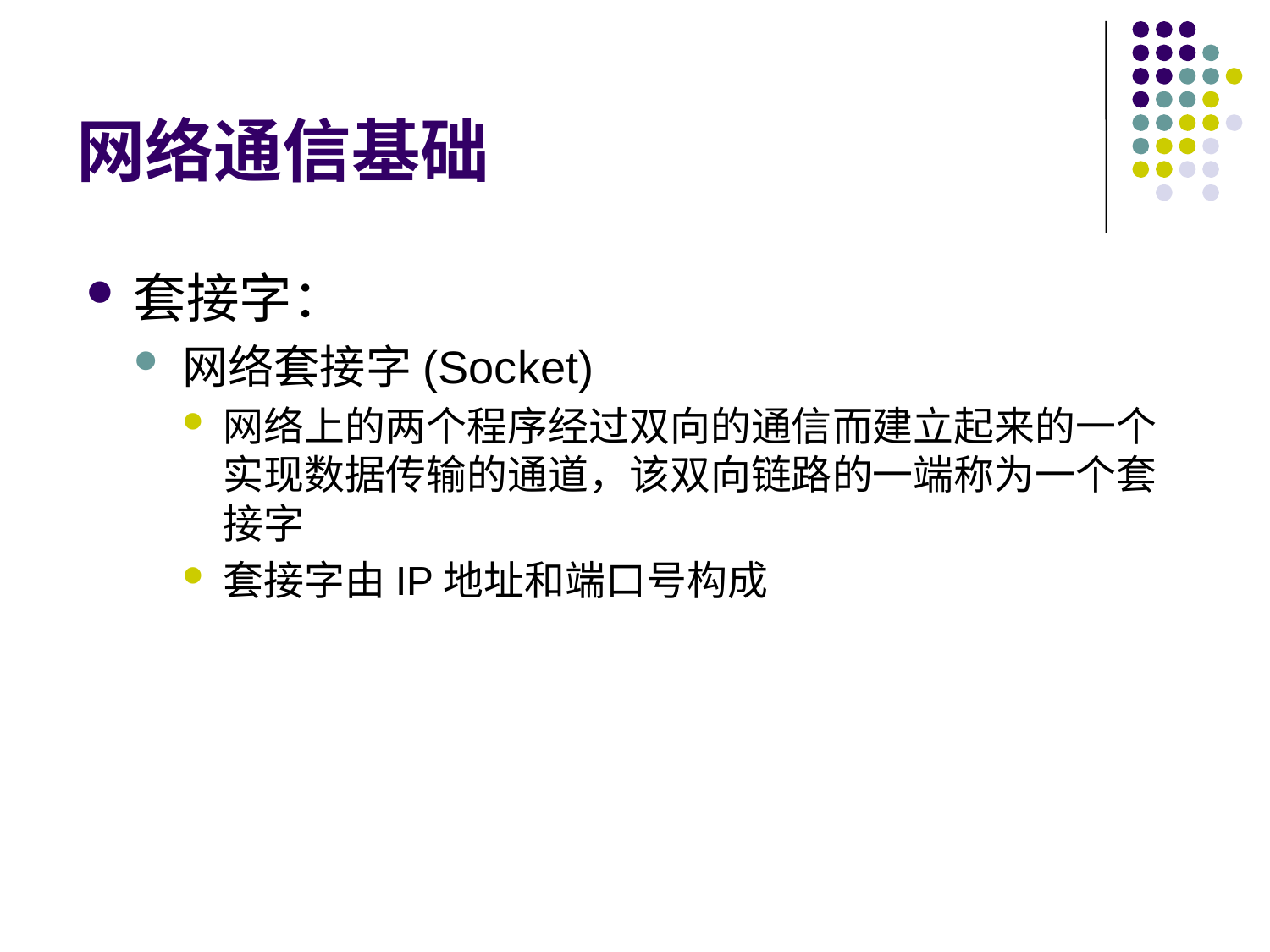

# 网络通信基础
套接字：
网络套接字(Socket)
网络上的两个程序经过双向的通信而建立起来的一个实现数据传输的通道，该双向链路的一端称为一个套接字
套接字由IP地址和端口号构成